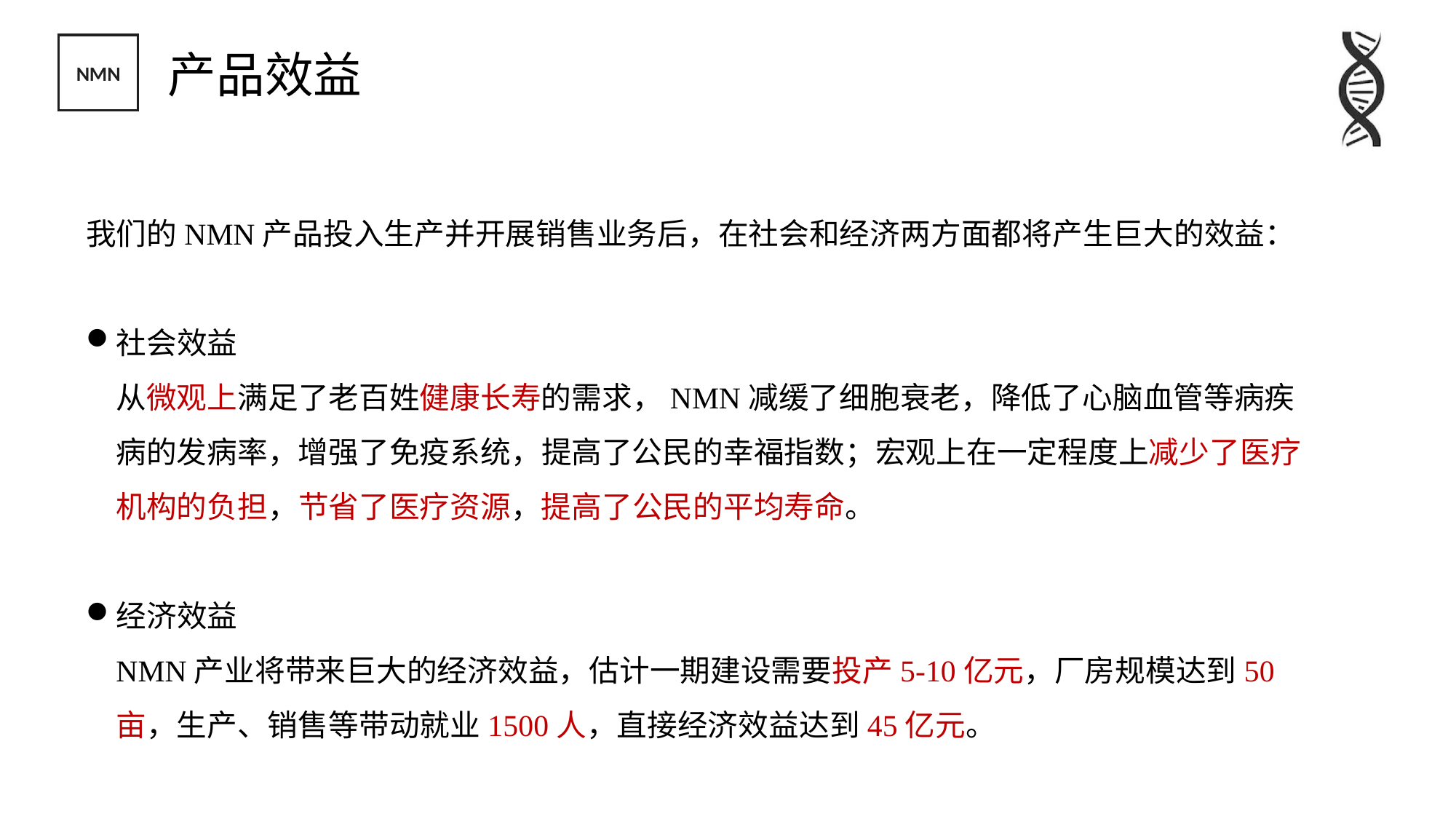

产品效益
我们的NMN产品投入生产并开展销售业务后，在社会和经济两方面都将产生巨大的效益：

社会效益
从微观上满足了老百姓健康长寿的需求，NMN减缓了细胞衰老，降低了心脑血管等病疾病的发病率，增强了免疫系统，提高了公民的幸福指数；宏观上在一定程度上减少了医疗机构的负担，节省了医疗资源，提高了公民的平均寿命。

经济效益
NMN产业将带来巨大的经济效益，估计一期建设需要投产5-10亿元，厂房规模达到50亩，生产、销售等带动就业1500人，直接经济效益达到45亿元。